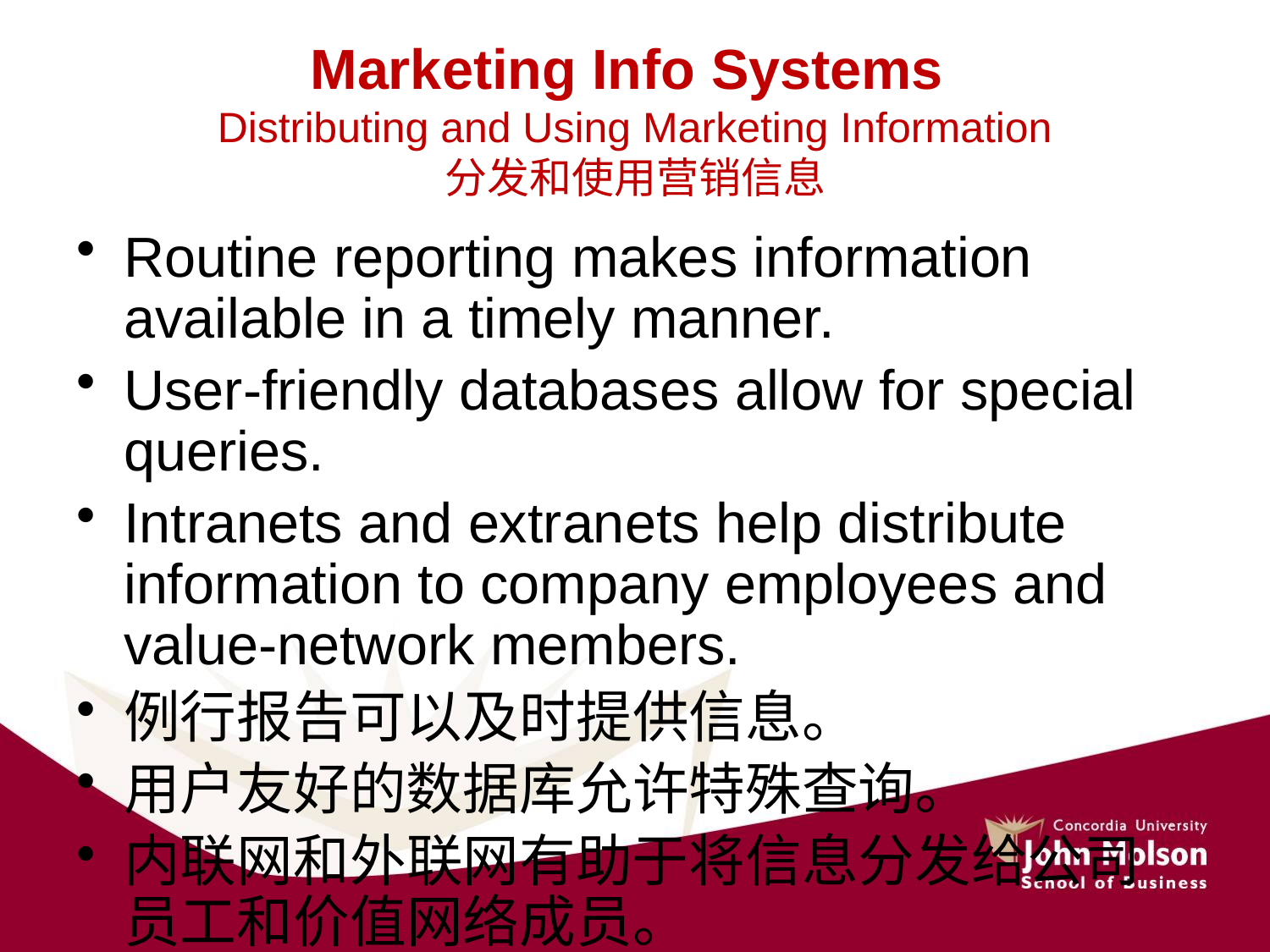

# Marketing Info Systems Distributing and Using Marketing Information 分发和使用营销信息
Routine reporting makes information available in a timely manner.
User-friendly databases allow for special queries.
Intranets and extranets help distribute information to company employees and value-network members.
例行报告可以及时提供信息。
用户友好的数据库允许特殊查询。
内联网和外联网有助于将信息分发给公司员工和价值网络成员。